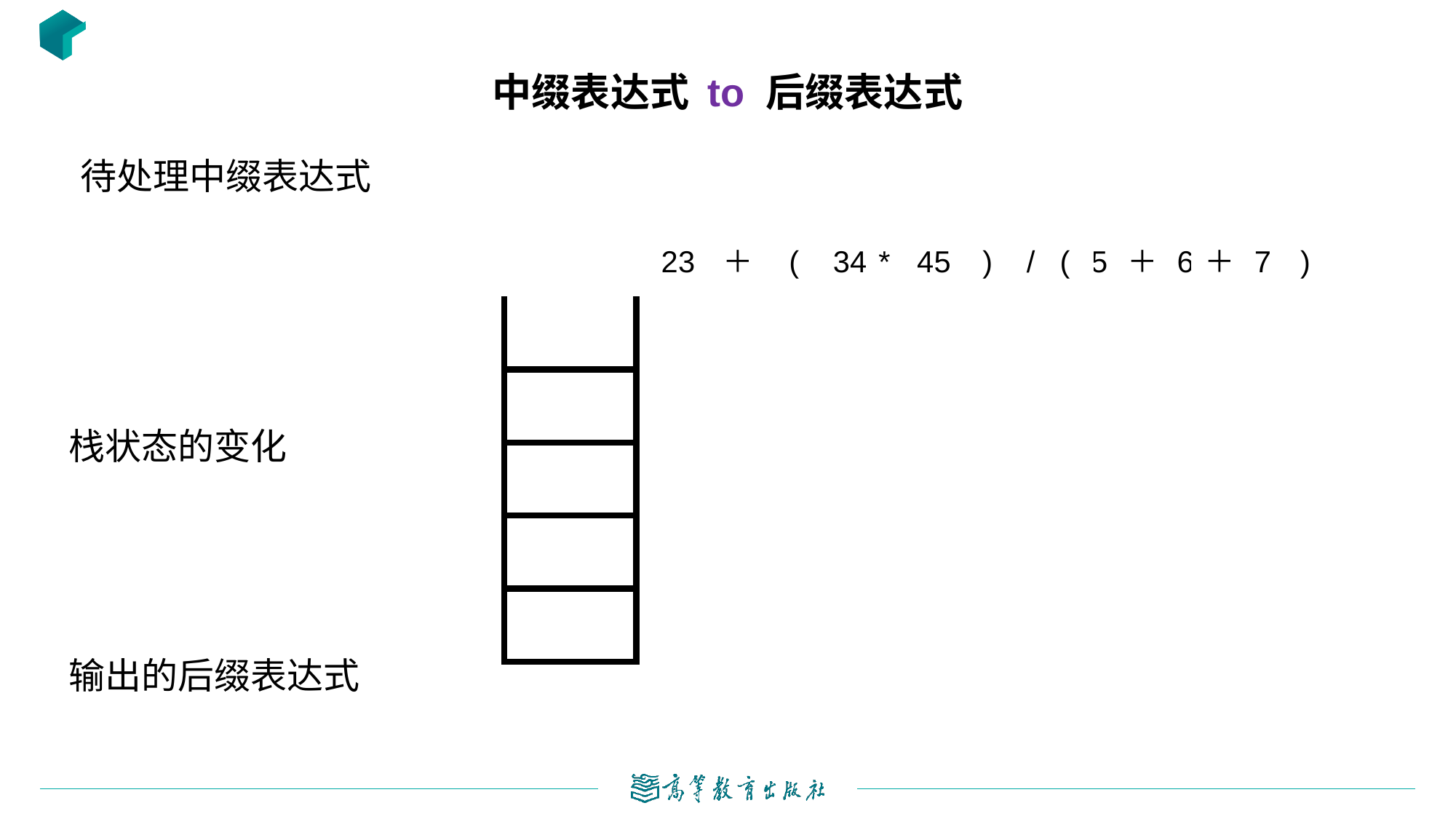

# 中缀表达式 to 后缀表达式
待处理中缀表达式
23
＋
(
34
*
45
)
/
(
5
＋
6
＋
7
)
|  |
| --- |
|  |
|  |
|  |
|  |
栈状态的变化
输出的后缀表达式